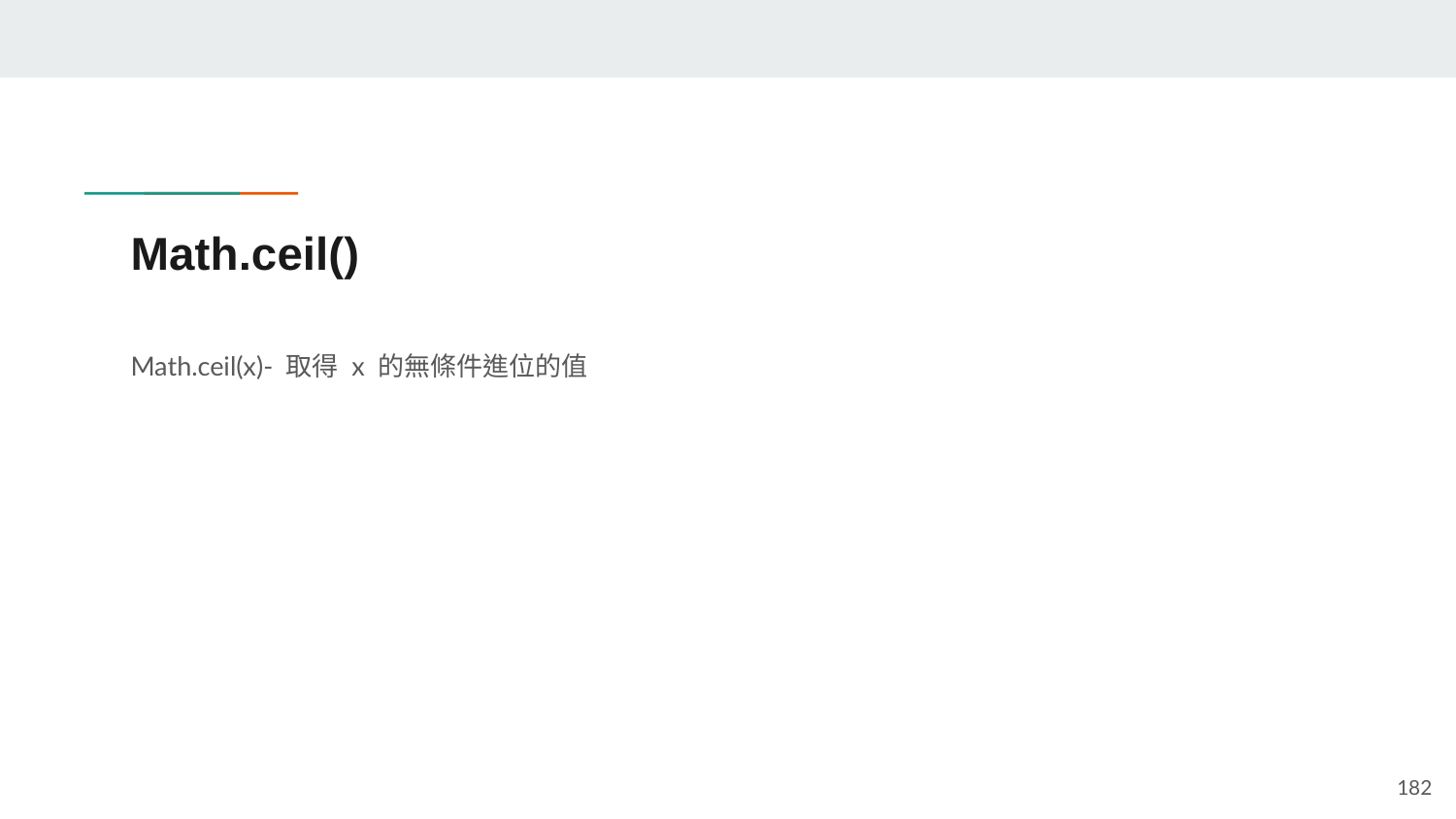

# Math.ceil()
Math.ceil(x)- 取得 x 的無條件進位的值
182